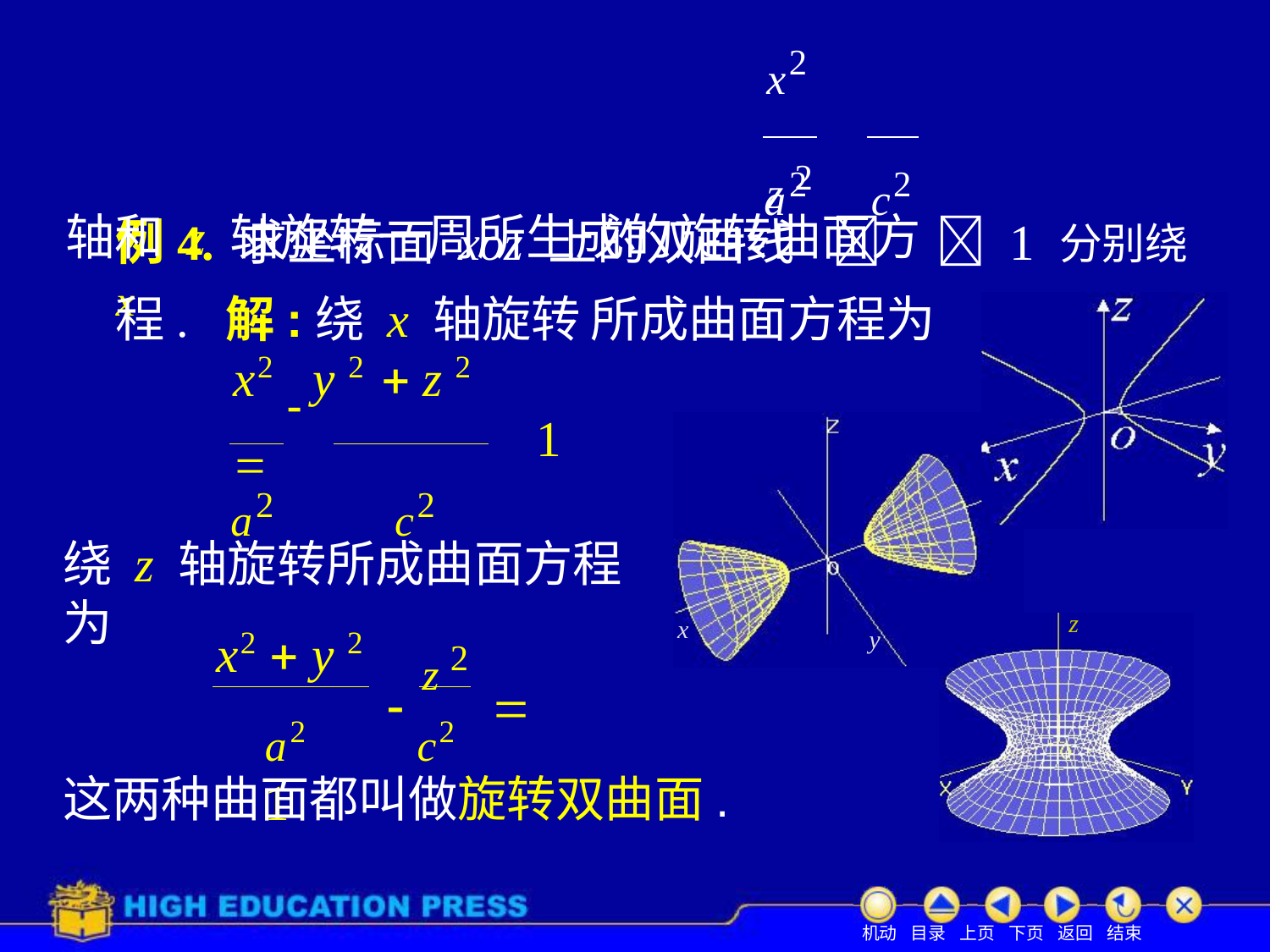

# x2	z 2
例4. 求坐标面 xoz 上的双曲线	−	= 1 分别绕 x
a2	c2

轴和 z 轴旋转一周所生成的旋转曲面方程.  解:绕 x 轴旋转所成曲面方程为

x2 − y 2  + z 2	=
a2	c2
1

绕 z 轴旋转所成曲面方程为
z 2
z
x

x2 + y 2
y
a2	− c2	= 1

这两种曲面都叫做旋转双曲面.

机动 目录 上页 下页 返回 结束